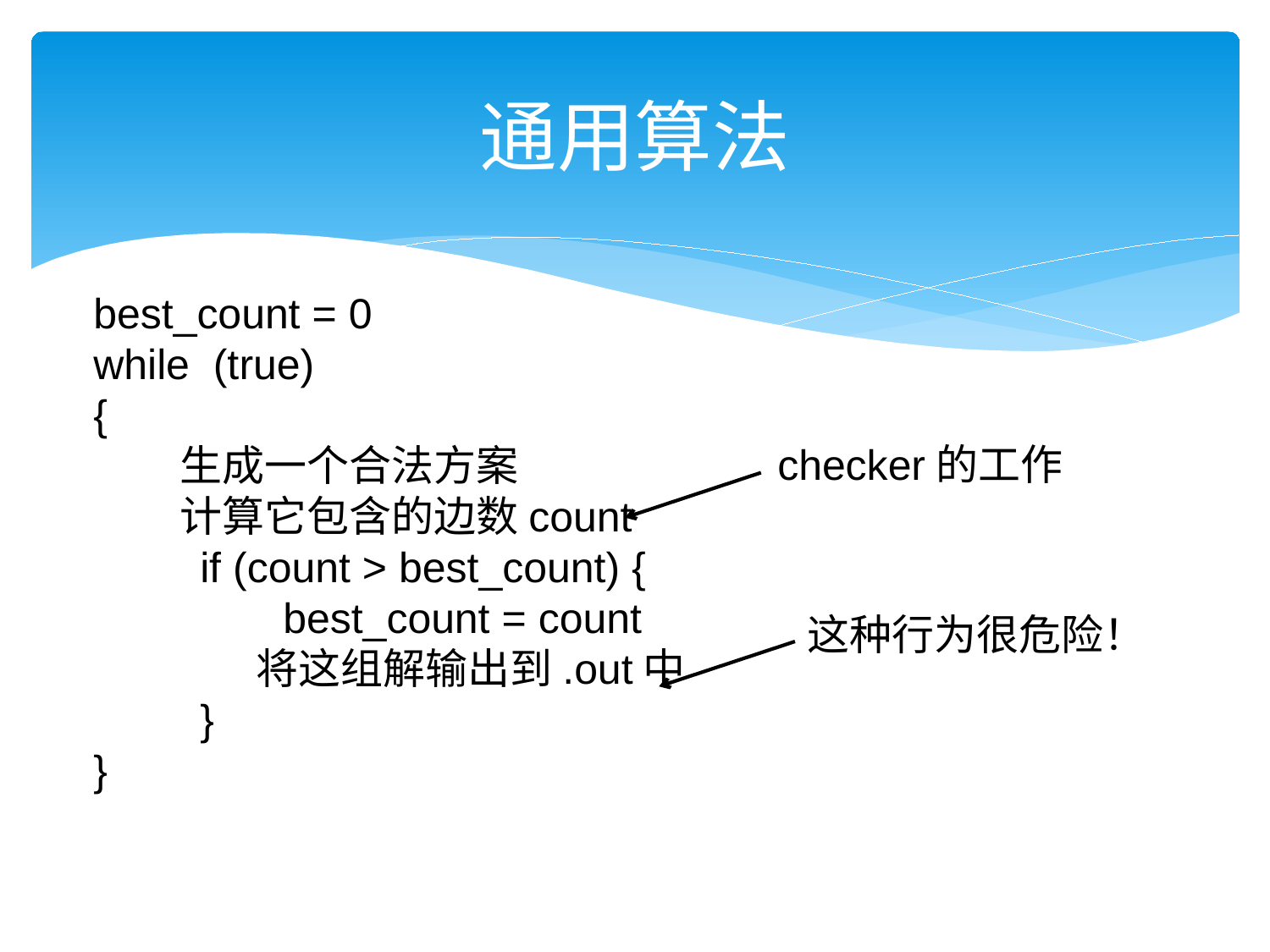

# 通用算法
best_count = 0
while  (true)
{
        生成一个合法方案
        计算它包含的边数count
         if (count > best_count) {
                best_count = count
                将这组解输出到.out中
         }
}
checker的工作
这种行为很危险！